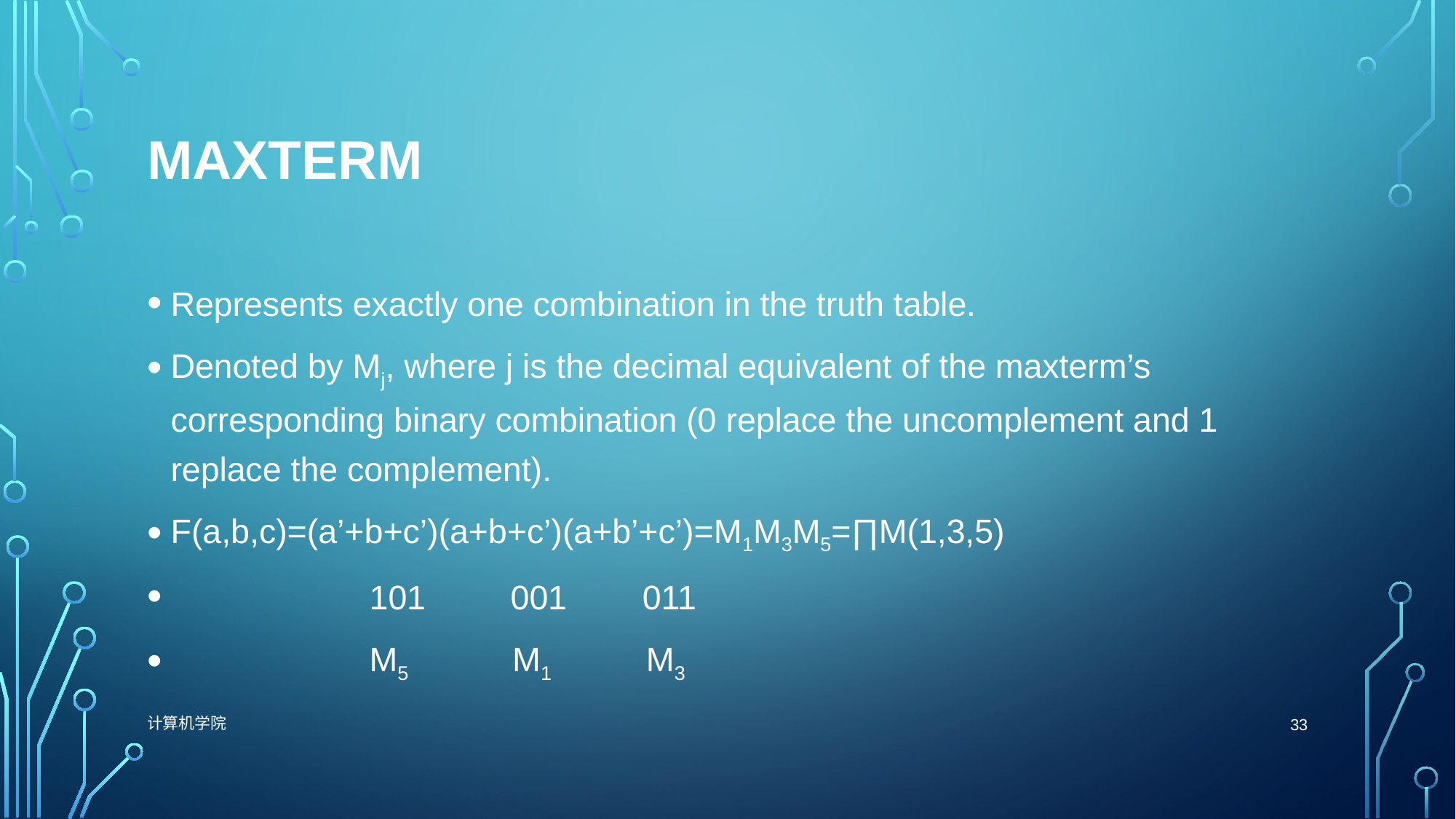

# MAXTERM
Represents exactly one combination in the truth table.
Denoted by Mj, where j is the decimal equivalent of the maxterm’s corresponding binary combination (0 replace the uncomplement and 1 replace the complement).
F(a,b,c)=(a’+b+c’)(a+b+c’)(a+b’+c’)=M1M3M5=∏M(1,3,5)
                     101         001        011
                     M5           M1          M3

33
计算机学院